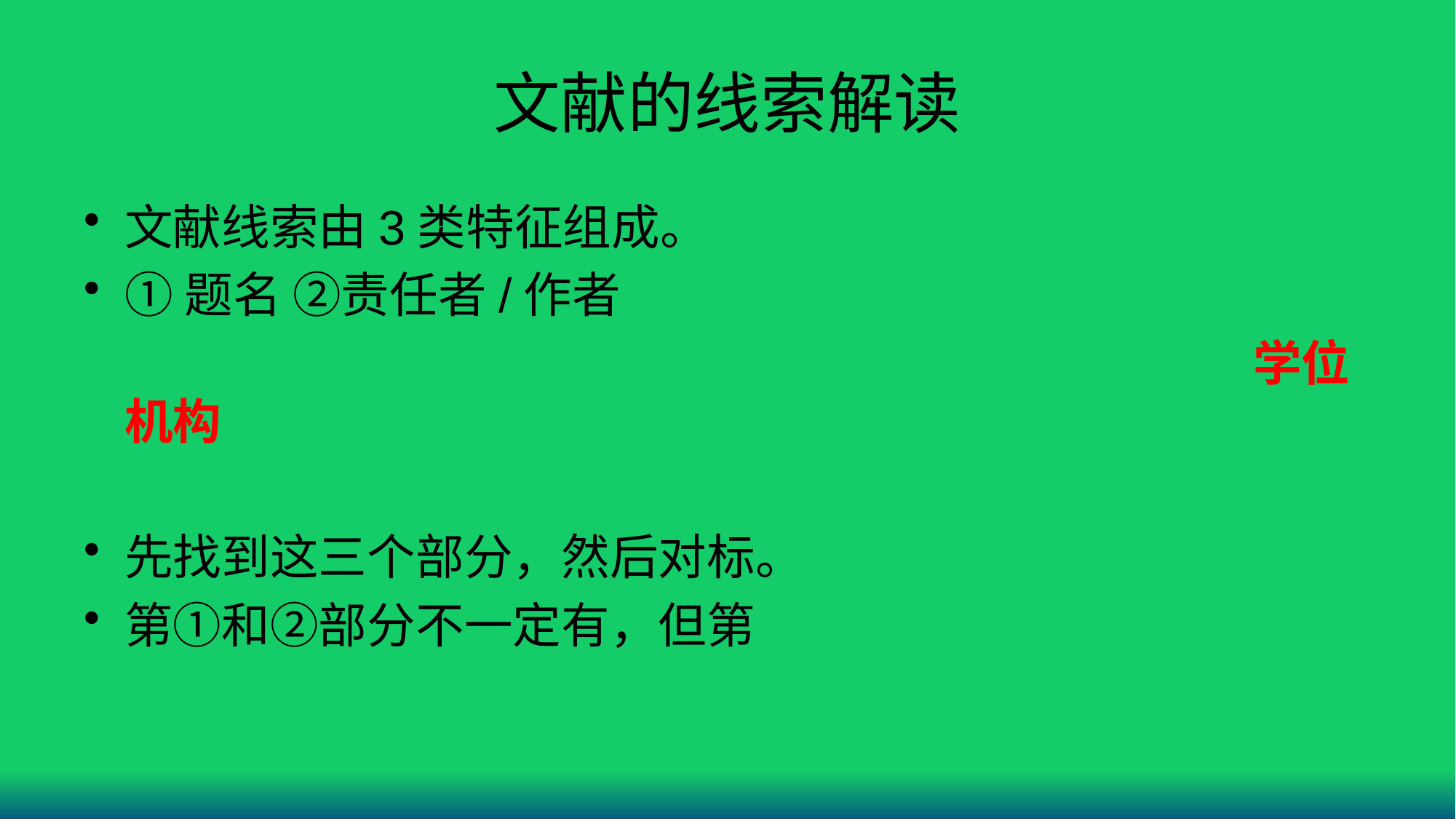

# 文献的线索解读
文献线索由3类特征组成。
①题名 ②责任者/作者
③【类型与】来源的信息：出版物、出版者、编号、学位机构
因此
先找到这三个部分，然后对标。
第①和②部分不一定有，但第③部分肯定有，必须有